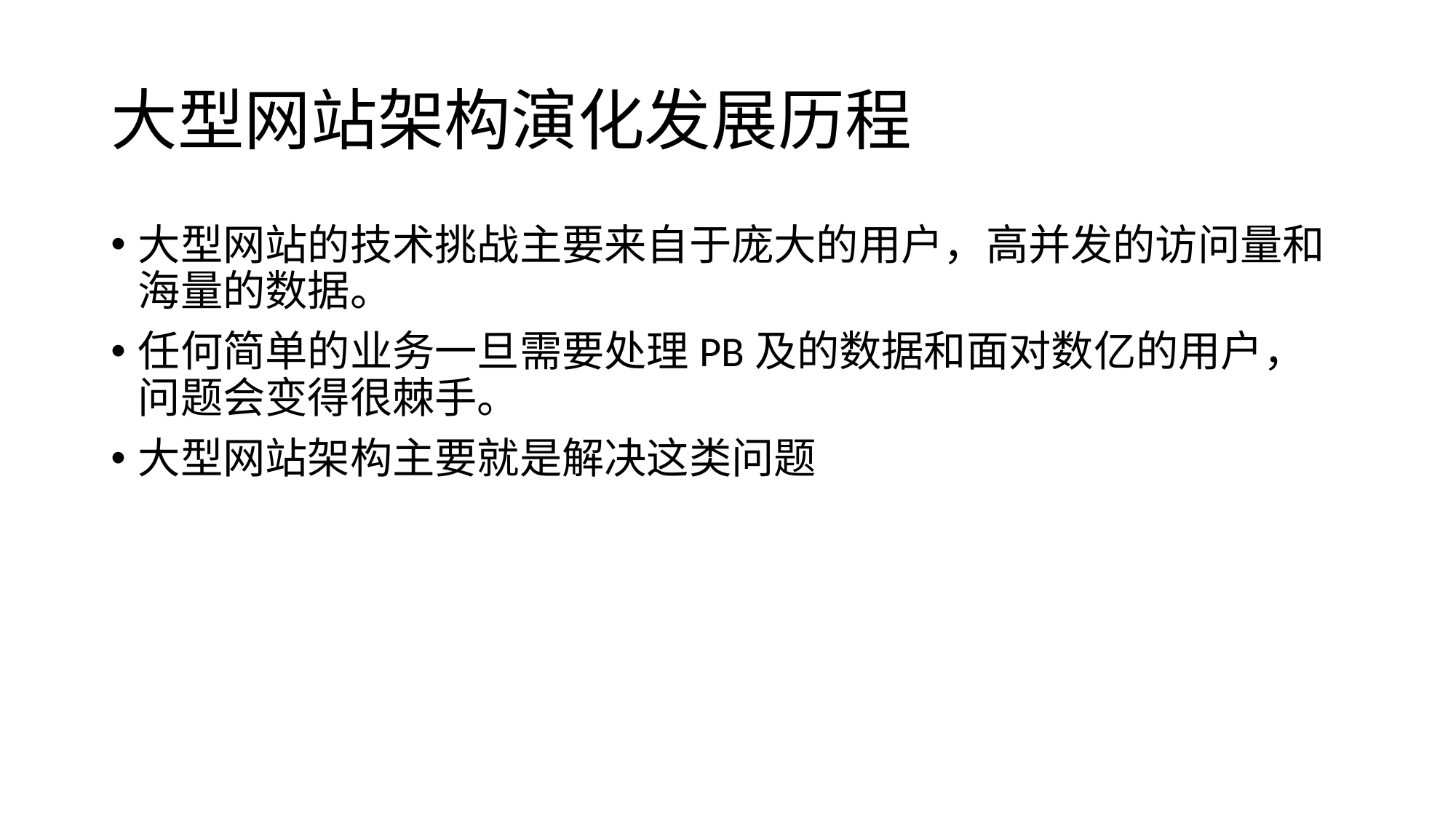

# 大型网站架构演化发展历程
大型网站的技术挑战主要来自于庞大的用户，高并发的访问量和海量的数据。
任何简单的业务一旦需要处理PB及的数据和面对数亿的用户，问题会变得很棘手。
大型网站架构主要就是解决这类问题